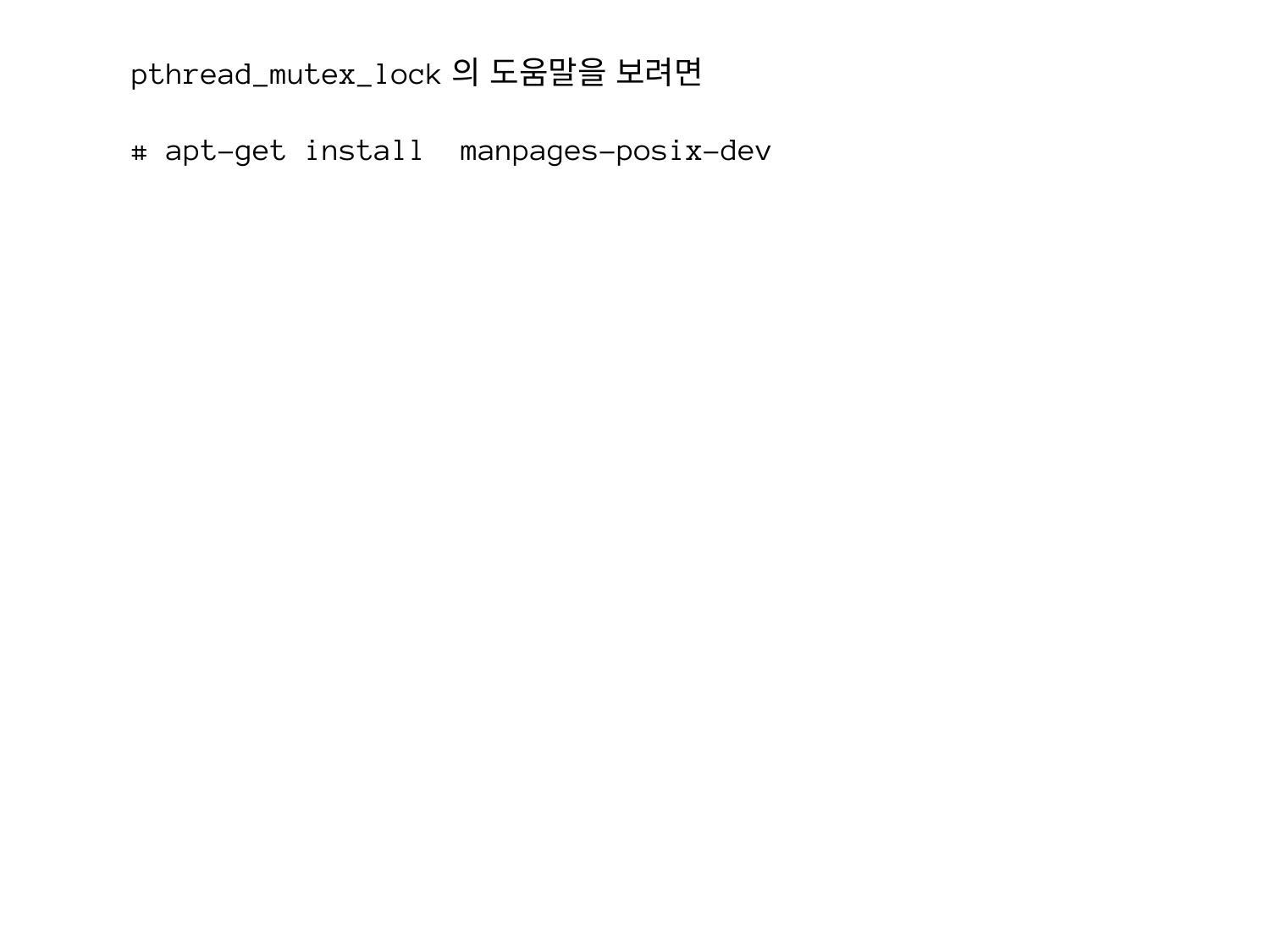

pthread_mutex_lock의 도움말을 보려면

# apt-get install  manpages-posix-dev